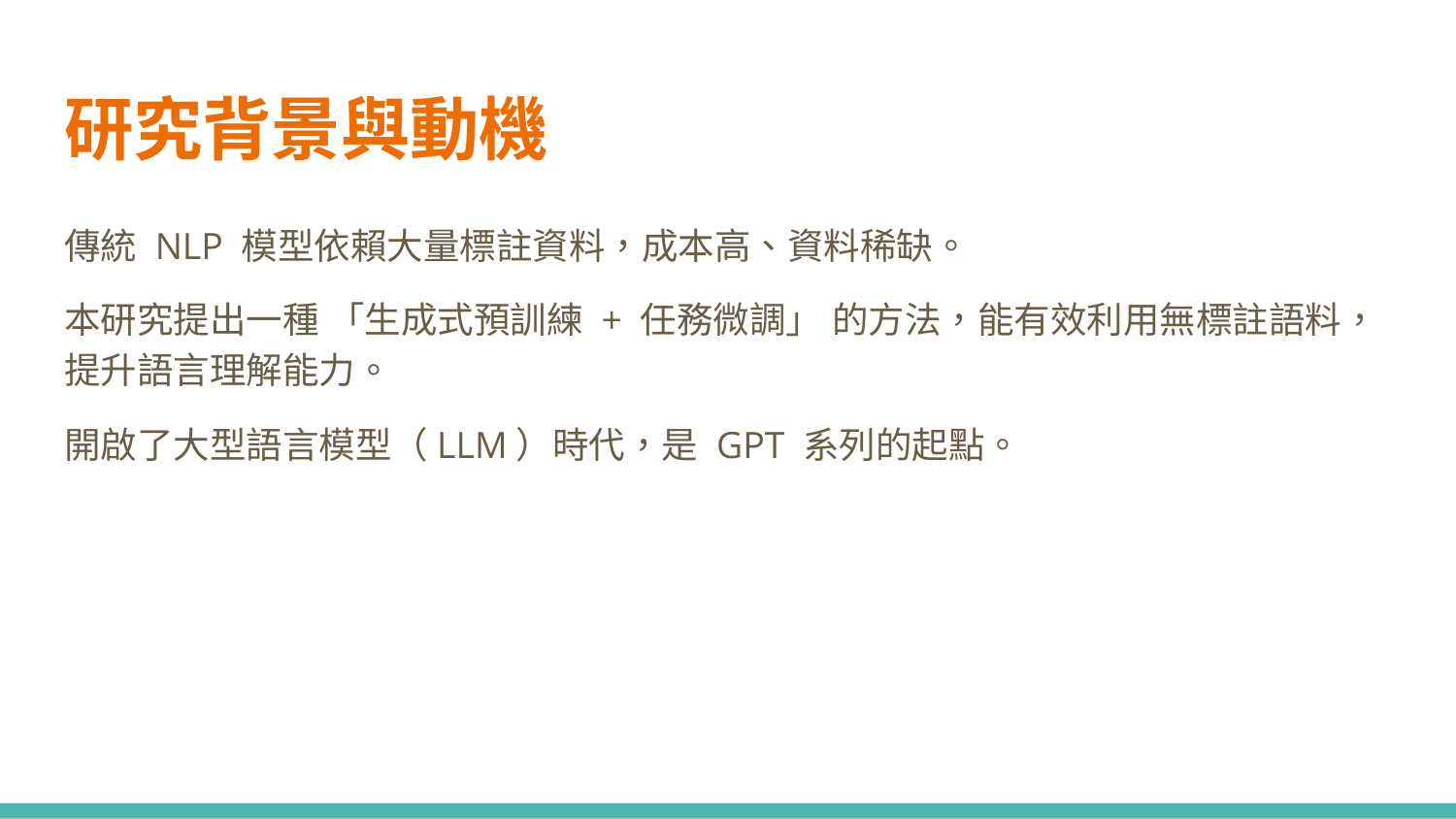

# 研究背景與動機
傳統 NLP 模型依賴大量標註資料，成本高、資料稀缺。
本研究提出一種 「生成式預訓練 + 任務微調」 的方法，能有效利用無標註語料，提升語言理解能力。
開啟了大型語言模型（LLM）時代，是 GPT 系列的起點。